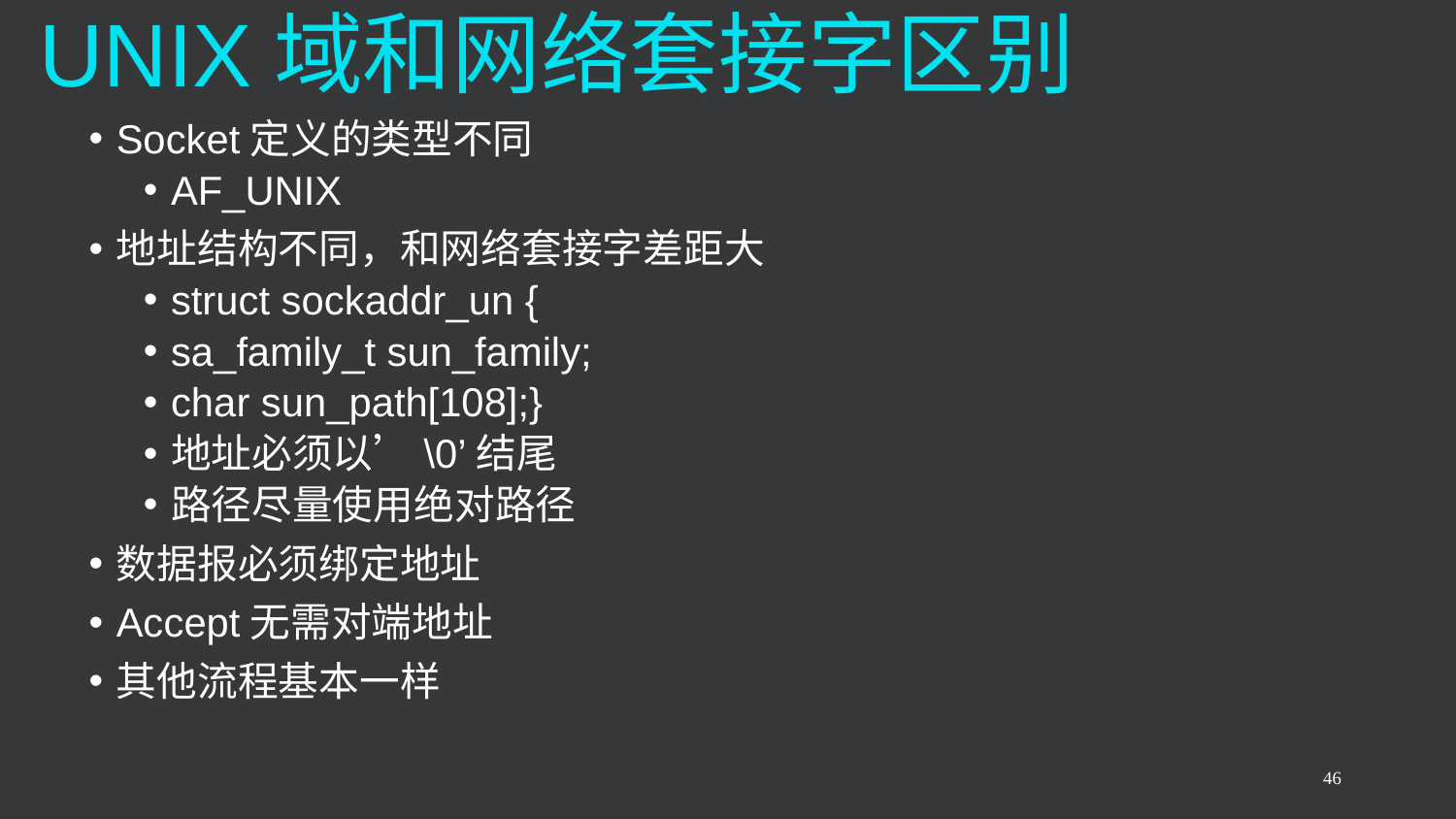

# UNIX域和网络套接字区别
Socket定义的类型不同
AF_UNIX
地址结构不同，和网络套接字差距大
struct sockaddr_un {
sa_family_t sun_family;
char sun_path[108];}
地址必须以’\0’结尾
路径尽量使用绝对路径
数据报必须绑定地址
Accept无需对端地址
其他流程基本一样

46